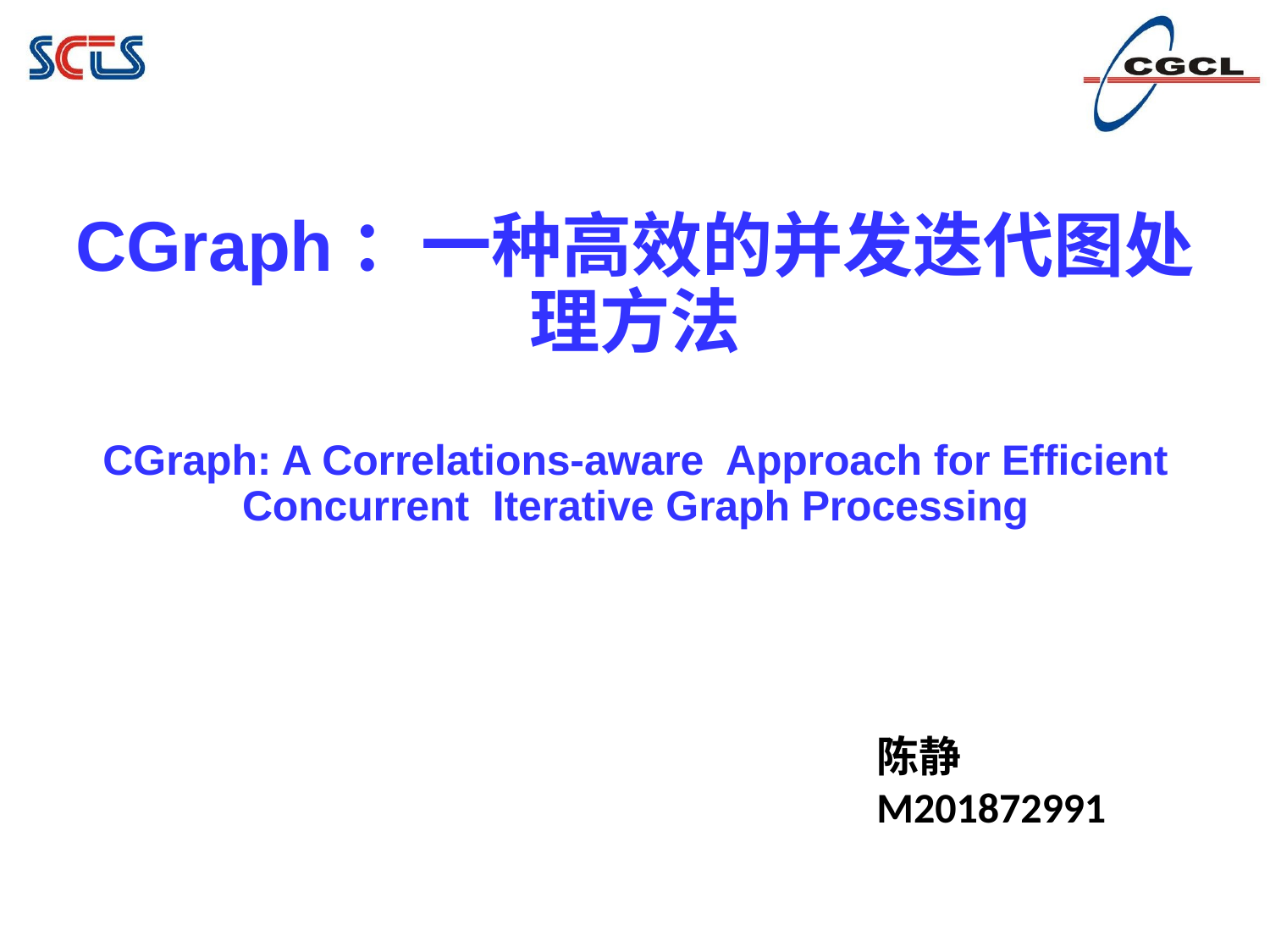

# CGraph：一种高效的并发迭代图处理方法 CGraph: A Correlations-aware  Approach for Efficient Concurrent  Iterative Graph Processing
陈静
M201872991